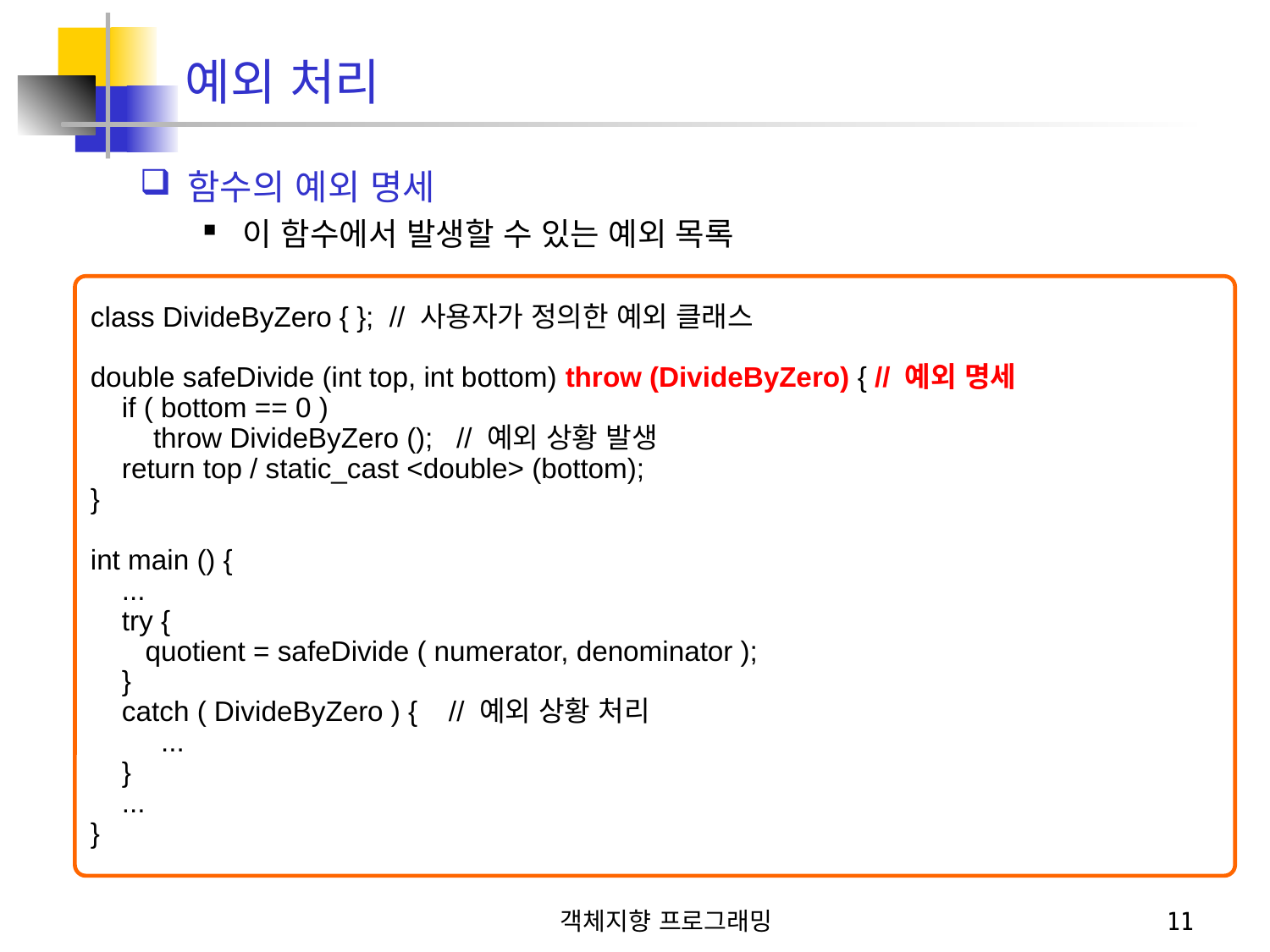

함수의 예외 명세
이 함수에서 발생할 수 있는 예외 목록
예외 처리
class DivideByZero { };  // 사용자가 정의한 예외 클래스

double safeDivide (int top, int bottom) throw (DivideByZero) { // 예외 명세
    if ( bottom == 0 )
        throw DivideByZero ();   // 예외 상황 발생
    return top / static_cast <double> (bottom);
}

int main () {
    ...
    try {
       quotient = safeDivide ( numerator, denominator );
    }
    catch ( DivideByZero ) {    // 예외 상황 처리
         ...
    }
    ...
}
객체지향 프로그래밍
11